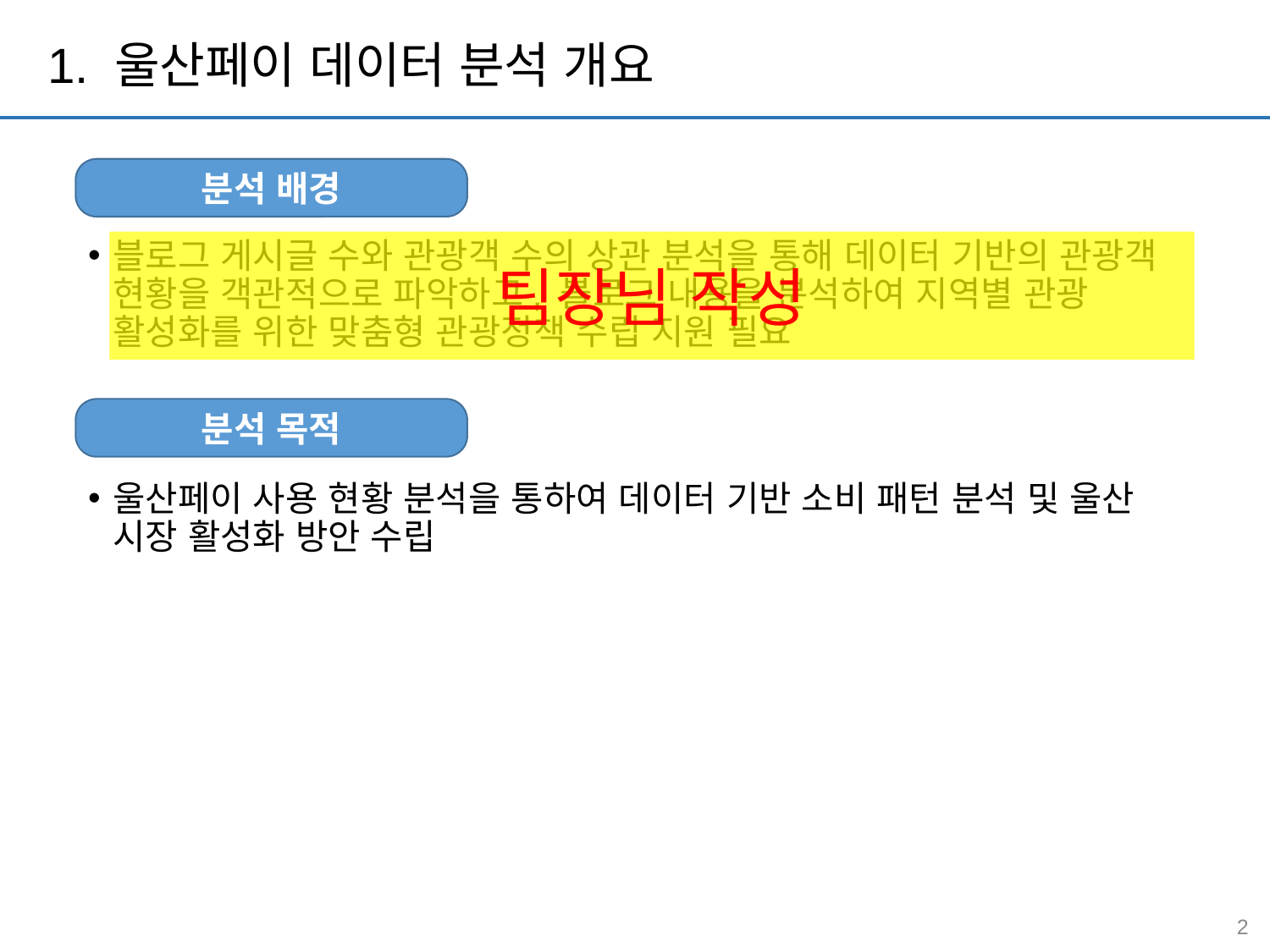

1. 울산페이 데이터 분석 개요
분석 배경
블로그 게시글 수와 관광객 수의 상관 분석을 통해 데이터 기반의 관광객 현황을 객관적으로 파악하고, 블로그 내용을 분석하여 지역별 관광 활성화를 위한 맞춤형 관광정책 수립 지원 필요

울산페이 사용 현황 분석을 통하여 데이터 기반 소비 패턴 분석 및 울산 시장 활성화 방안 수립
팀장님 작성
분석 목적